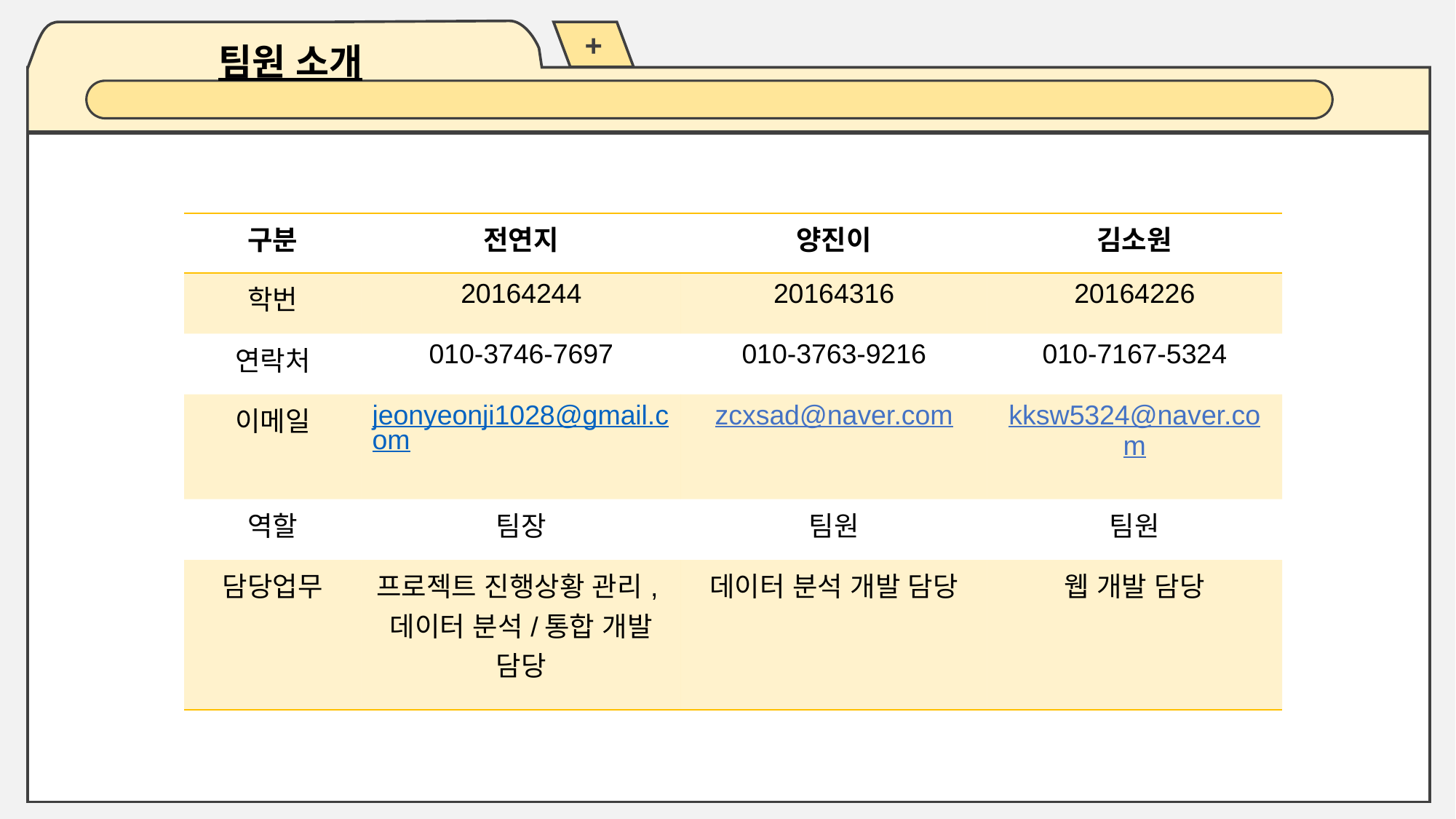

팀원 소개

+

| 구분 | 전연지 | 양진이 | 김소원 |
| --- | --- | --- | --- |
| 학번 | 20164244 | 20164316 | 20164226 |
| 연락처 | 010-3746-7697 | 010-3763-9216 | 010-7167-5324 |
| 이메일 | jeonyeonji1028@gmail.com | zcxsad@naver.com | kksw5324@naver.com |
| 역할 | 팀장 | 팀원 | 팀원 |
| 담당업무 | 프로젝트 진행상황 관리, 데이터 분석/통합 개발 담당 | 데이터 분석 개발 담당 | 웹 개발 담당 |